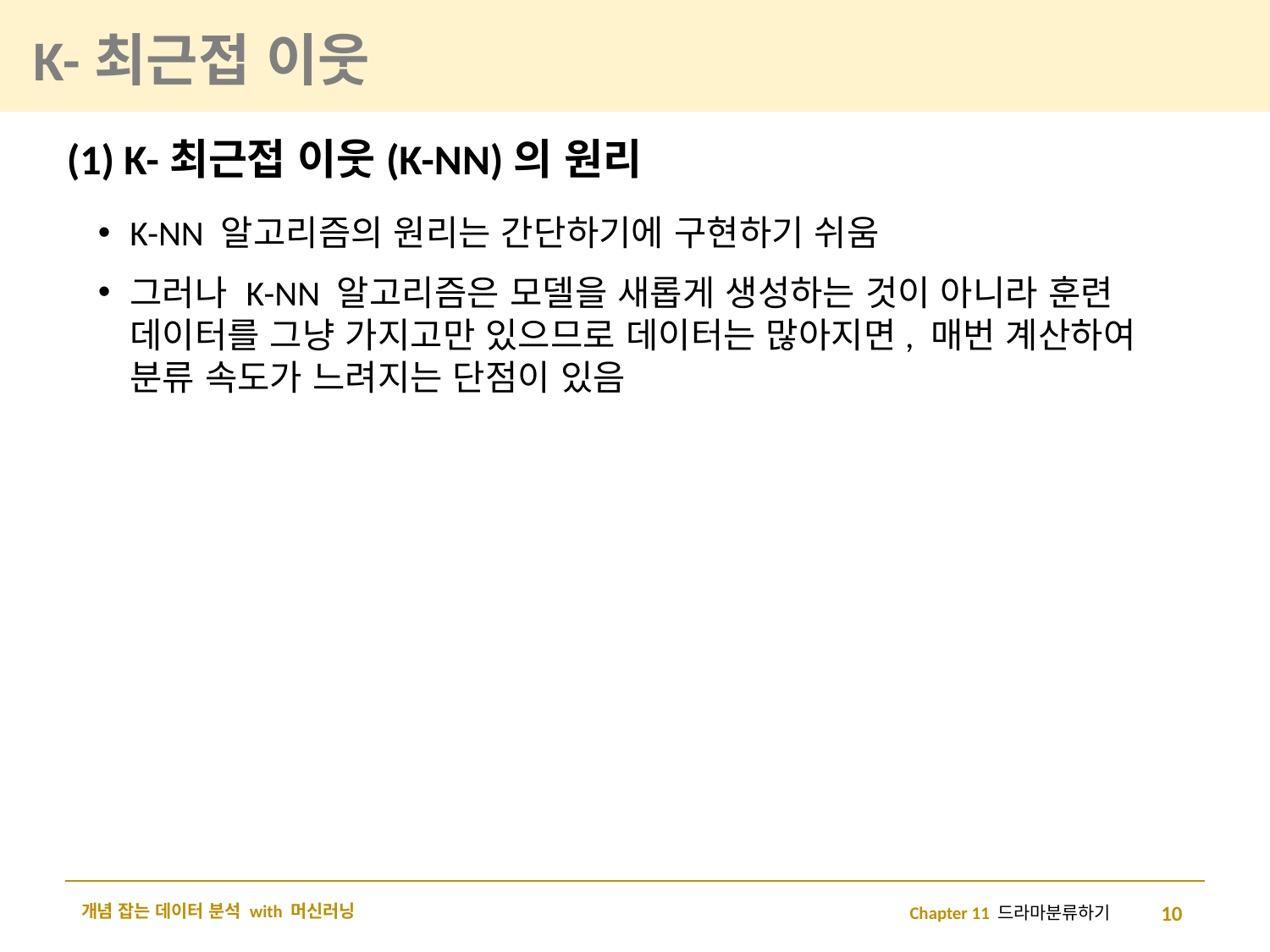

# K-최근접 이웃
(1) K-최근접 이웃(K-NN)의 원리
K-NN 알고리즘의 원리는 간단하기에 구현하기 쉬움
그러나 K-NN 알고리즘은 모델을 새롭게 생성하는 것이 아니라 훈련 데이터를 그냥 가지고만 있으므로 데이터는 많아지면, 매번 계산하여 분류 속도가 느려지는 단점이 있음